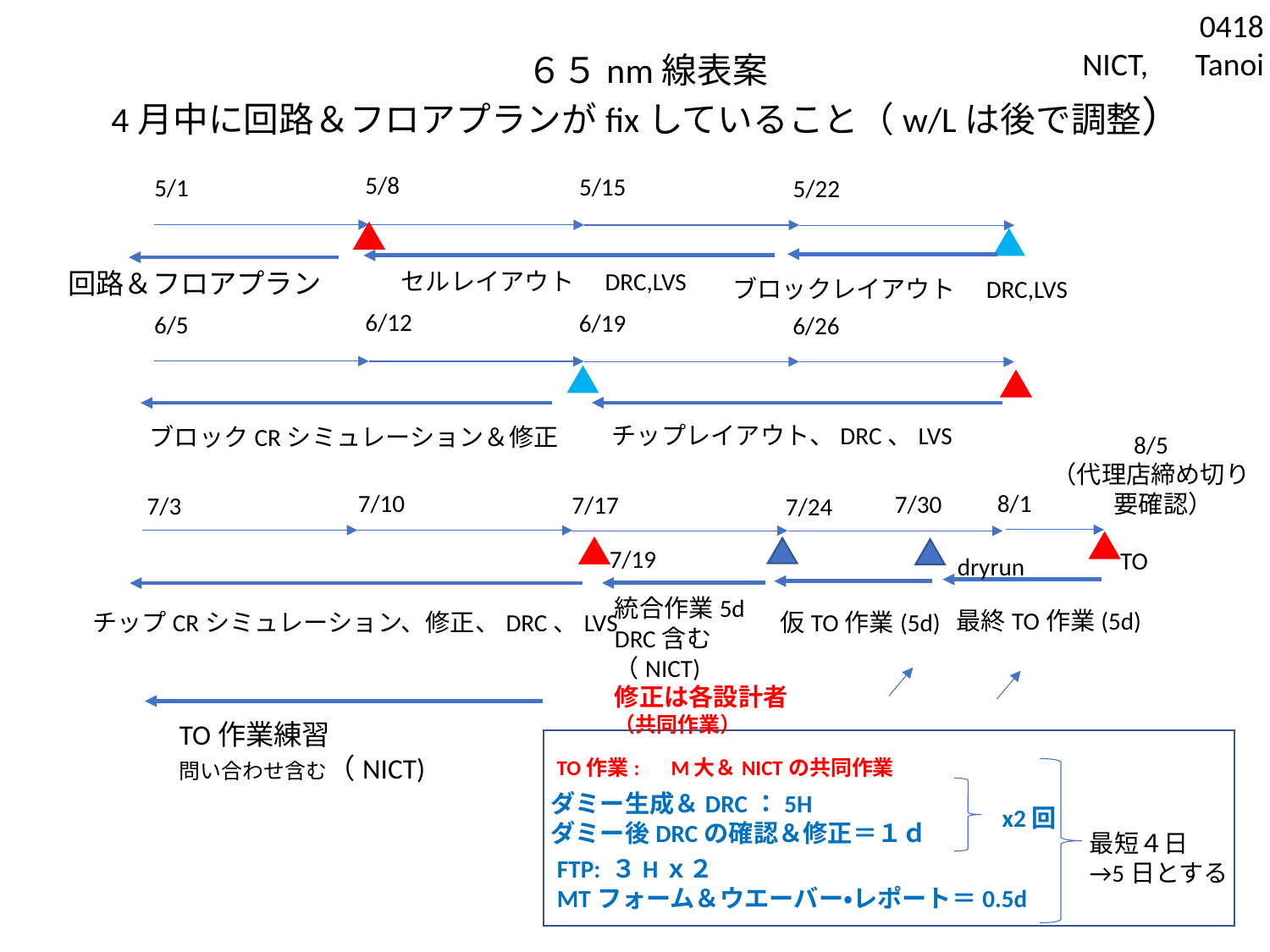

0418
NICT,　Tanoi
６５nm線表案
4月中に回路＆フロアプランがfixしていること（w/Lは後で調整）
5/8
5/15
5/1
5/22

回路＆フロアプラン
セルレイアウト　DRC,LVS
ブロックレイアウト　DRC,LVS
6/12
6/19
6/5
6/26

チップレイアウト、DRC、LVS
ブロックCRシミュレーション＆修正
8/5
（代理店締め切り
　要確認）
7/10
8/1
7/30
7/17
7/3
7/24

7/19

TO
dryrun
統合作業5d
DRC含む（NICT)
修正は各設計者
（共同作業）
最終TO作業(5d)
チップCRシミュレーション、修正、DRC、LVS
仮TO作業(5d)
TO作業練習
問い合わせ含む（NICT)

TO作業:　M大＆NICTの共同作業

ダミー生成＆DRC：5H
ダミー後DRCの確認＆修正＝１ｄ

x2回
最短４日
→5日とする
FTP: ３Hｘ２
MTフォーム＆ウエーバー・レポート＝0.5d